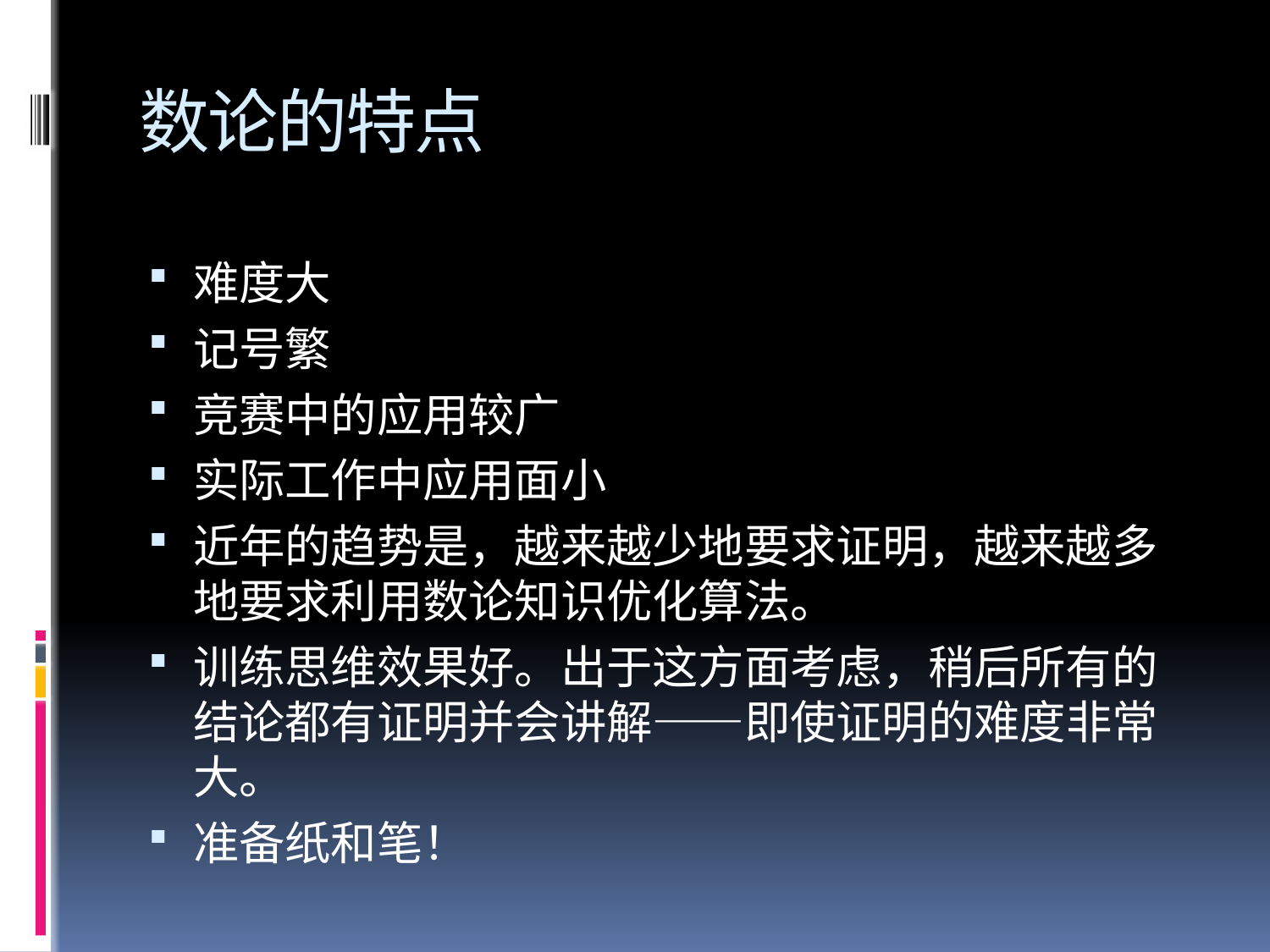

# 数论的特点
难度大
记号繁
竞赛中的应用较广
实际工作中应用面小
近年的趋势是，越来越少地要求证明，越来越多地要求利用数论知识优化算法。
训练思维效果好。出于这方面考虑，稍后所有的结论都有证明并会讲解——即使证明的难度非常大。
准备纸和笔！